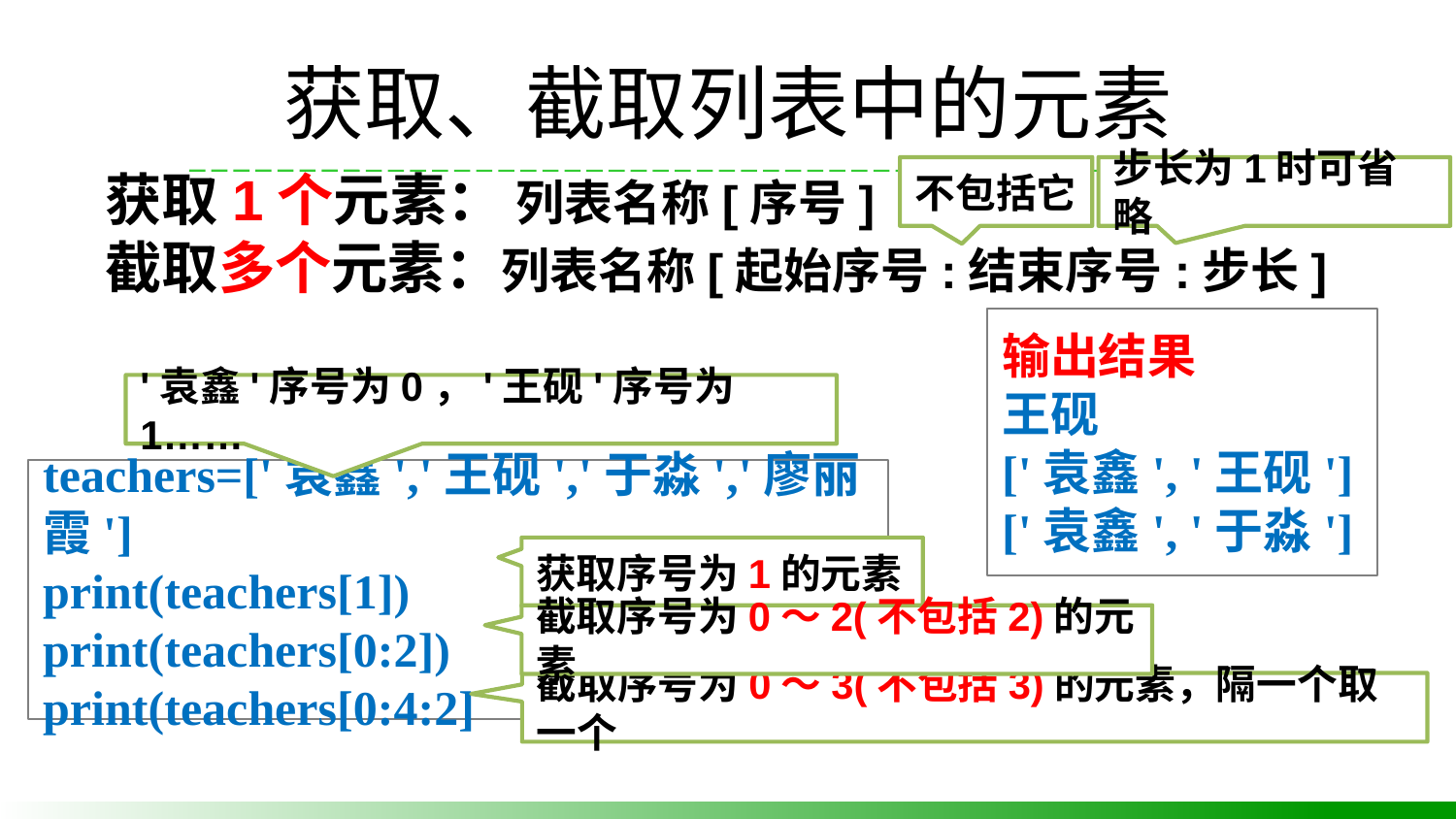

# 获取、截取列表中的元素
获取1个元素： 列表名称[序号]
截取多个元素：列表名称[起始序号:结束序号:步长]
不包括它
步长为1时可省略
输出结果
王砚
['袁鑫', '王砚']
['袁鑫', '于淼']
'袁鑫'序号为0，'王砚'序号为1……
teachers=['袁鑫','王砚','于淼','廖丽霞']
print(teachers[1])
print(teachers[0:2])
print(teachers[0:4:2]
获取序号为1的元素
截取序号为0～2(不包括2)的元素
截取序号为0～3(不包括3)的元素，隔一个取一个